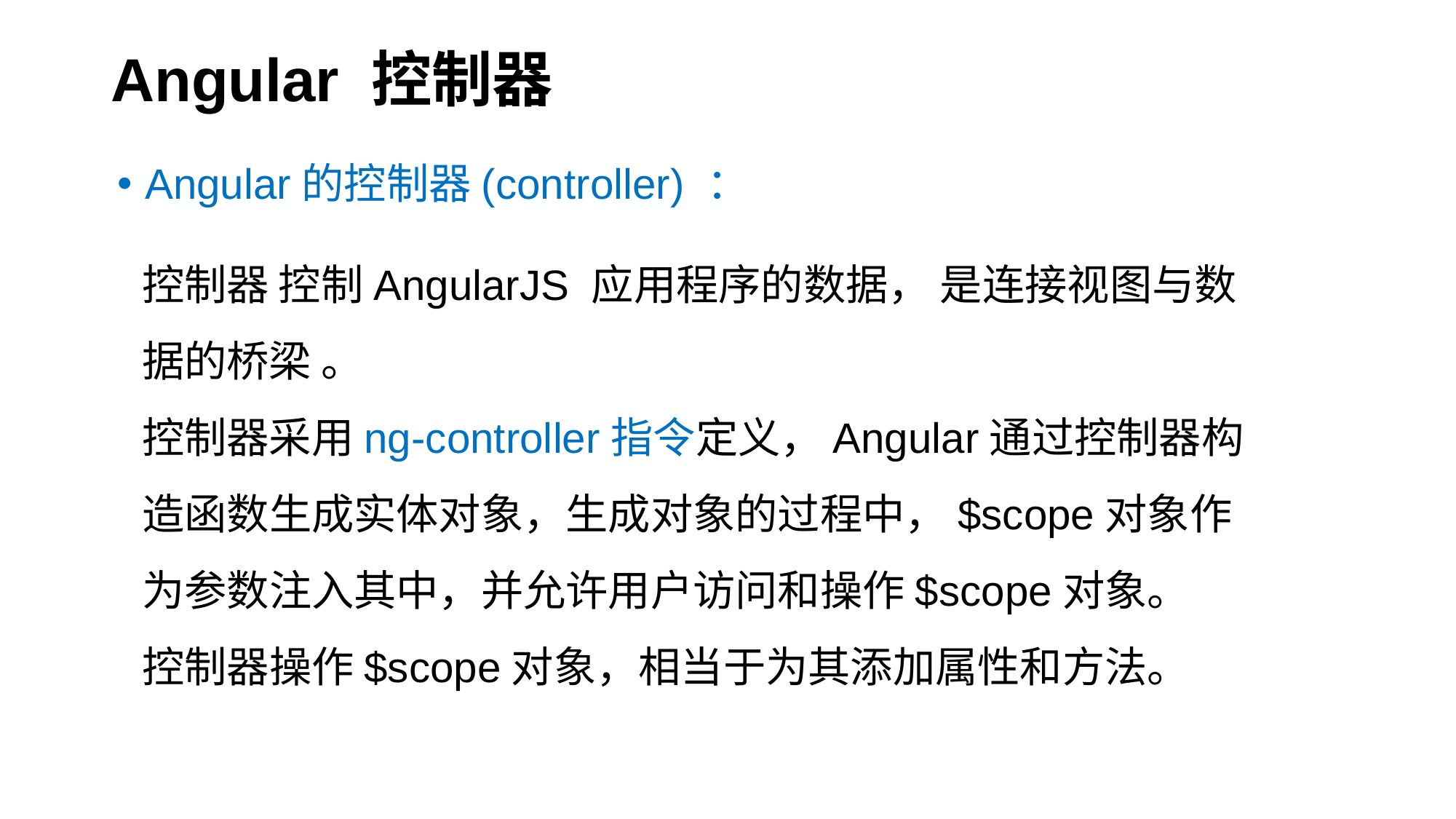

# Angular 控制器
Angular的控制器(controller) ：
控制器 控制AngularJS 应用程序的数据， 是连接视图与数据的桥梁 。
控制器采用ng-controller指令定义，Angular通过控制器构造函数生成实体对象，生成对象的过程中，$scope对象作为参数注入其中，并允许用户访问和操作$scope对象。
控制器操作$scope对象，相当于为其添加属性和方法。